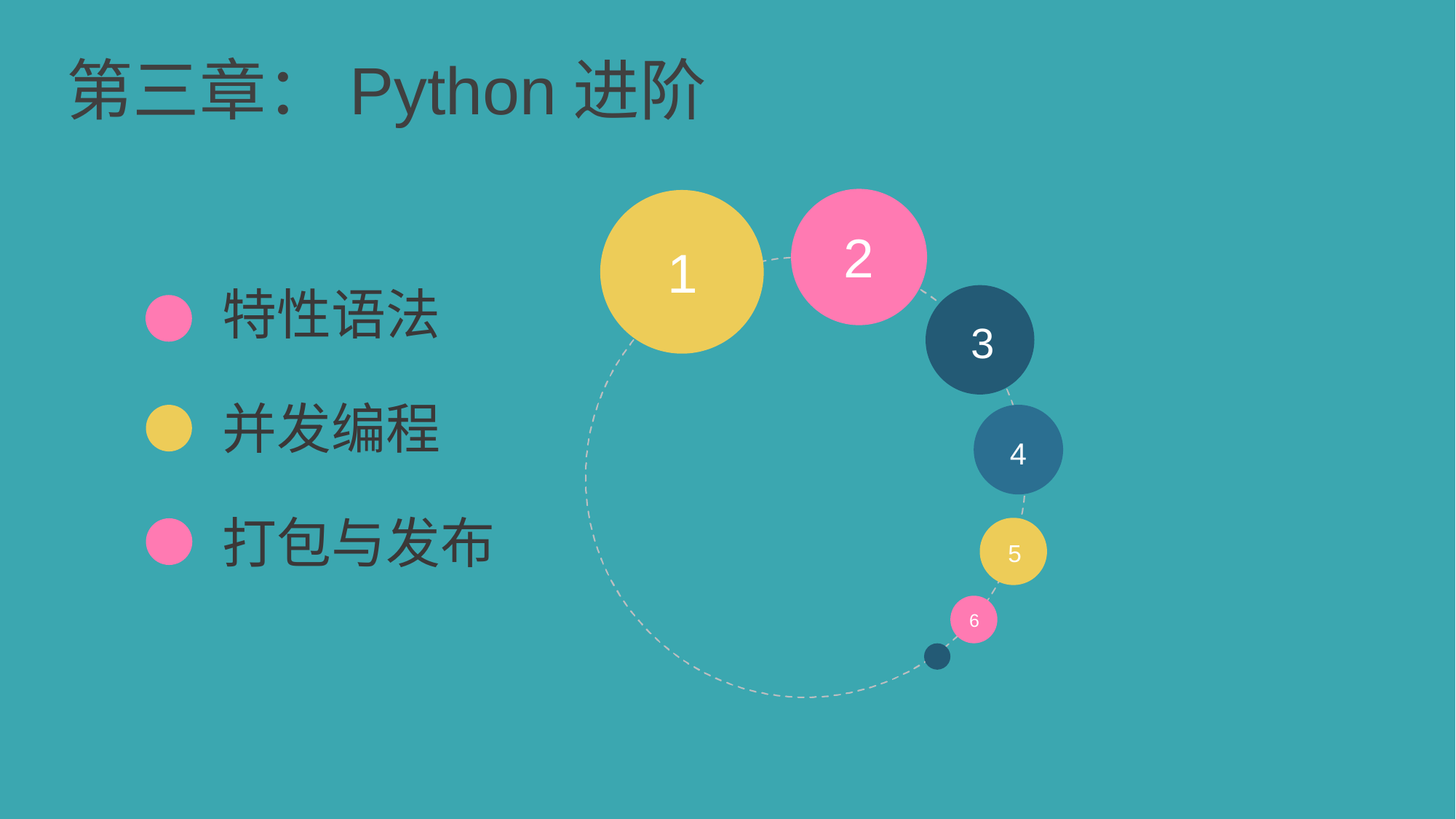

第三章：Python进阶

2
1

特性语法

3
并发编程

4
打包与发布

5

6